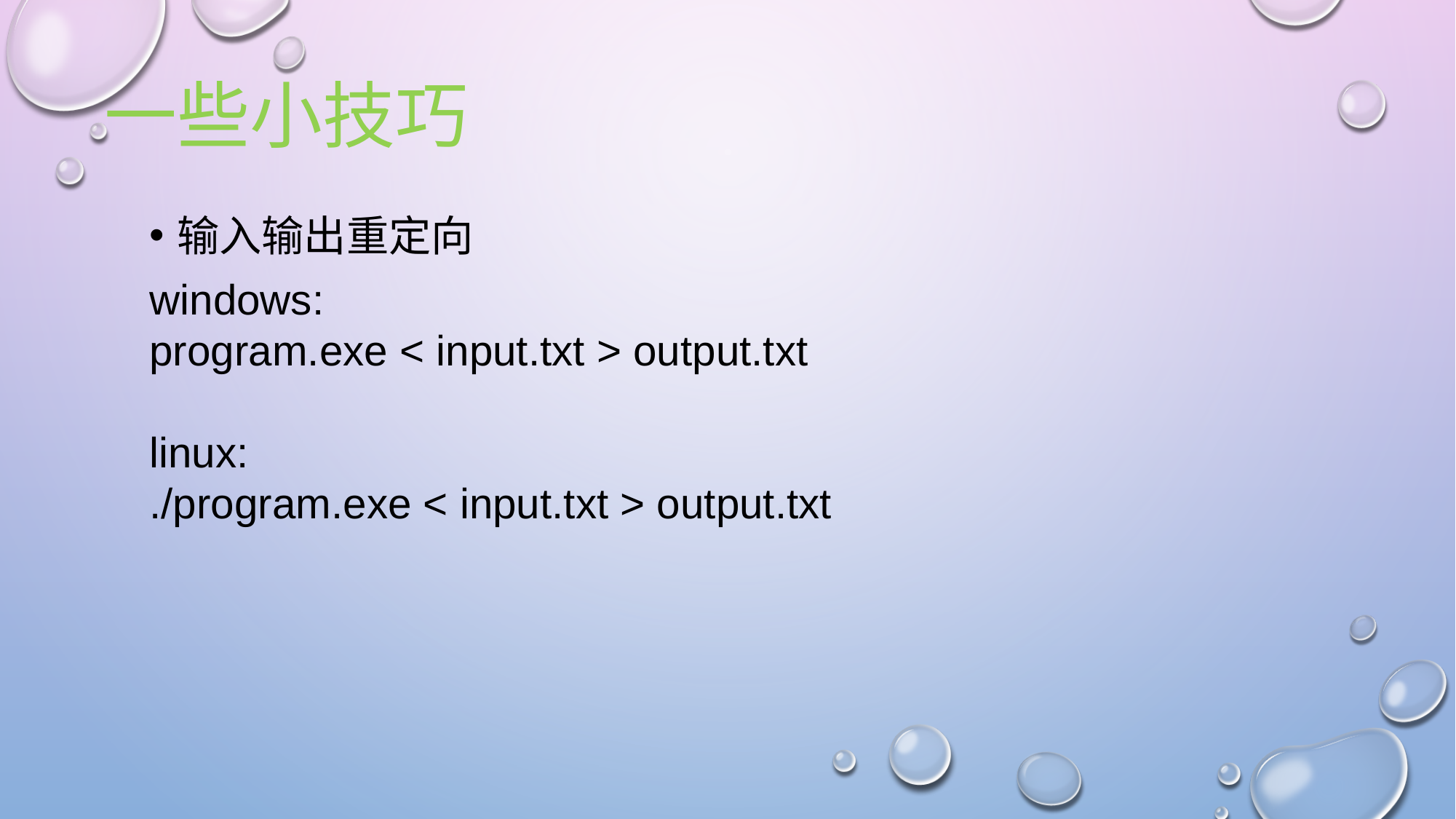

# 一些小技巧
输入输出重定向
windows:
program.exe < input.txt > output.txt

linux:
./program.exe < input.txt > output.txt